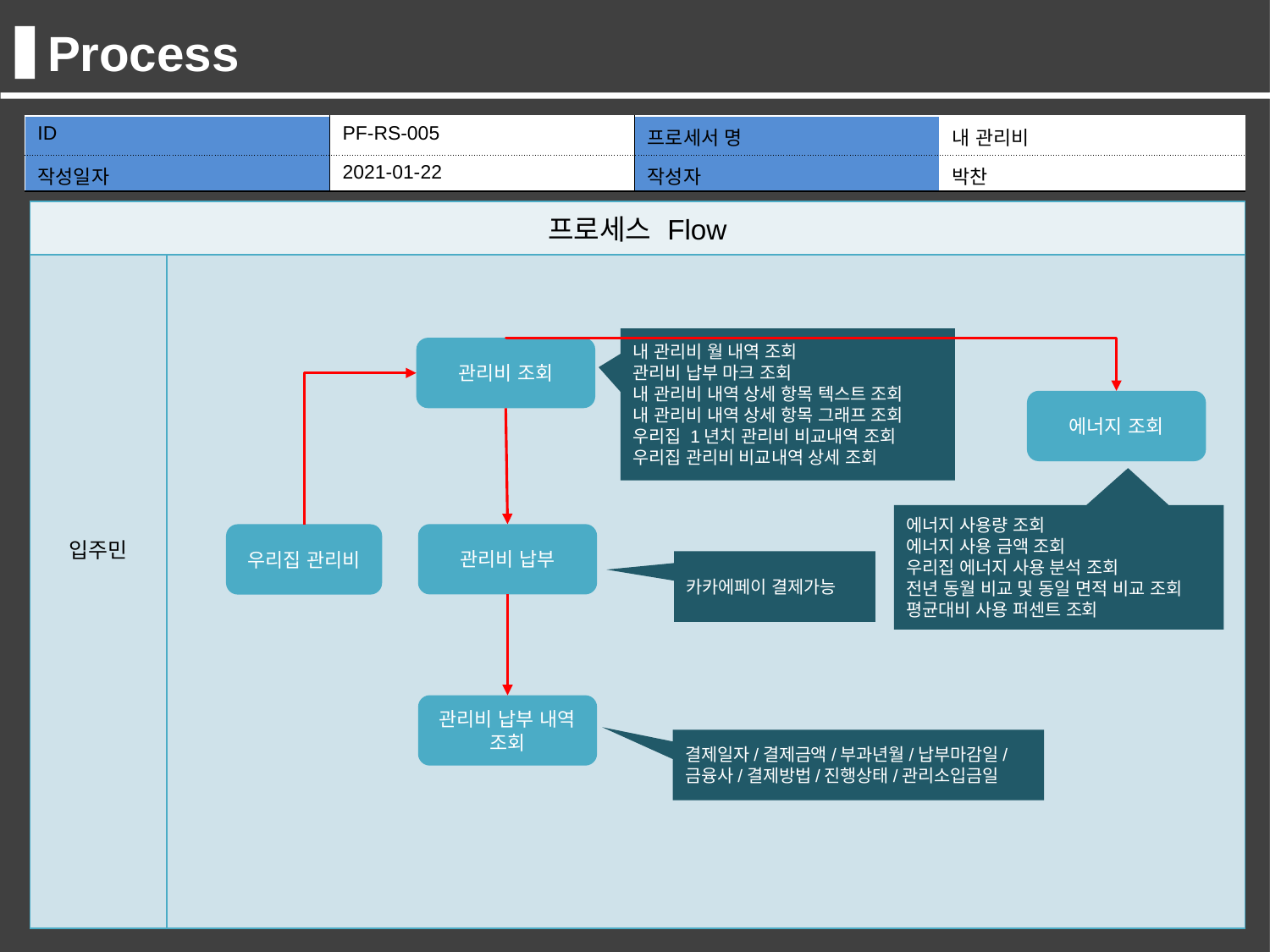

Process
Process

| ID | PF-RS-006 | 프로세서 명 | 최종합격자관리 |
| --- | --- | --- | --- |
| 작성일자 | 2016.05.11 | 작성자 | 김선도 |
| ID | PF-RS-005 | 프로세서 명 | 내 관리비 |
| --- | --- | --- | --- |
| 작성일자 | 2021-01-22 | 작성자 | 박찬 |
| 프로세스 Flow |  |
| --- | --- |
| 관리자 교사 |  |
| 프로세스 Flow |  |
| --- | --- |
| 입주민 |  |
내 관리비 월 내역 조회
관리비 납부 마크 조회
내 관리비 내역 상세 항목 텍스트 조회
내 관리비 내역 상세 항목 그래프 조회
우리집 1년치 관리비 비교내역 조회
우리집 관리비 비교내역 상세 조회
관리비 조회
에너지 조회
에너지 사용량 조회
에너지 사용 금액 조회
우리집 에너지 사용 분석 조회
전년 동월 비교 및 동일 면적 비교 조회
평균대비 사용 퍼센트 조회
1.면접 대상자 조회
관리비 납부
우리집 관리비
카카에페이 결제가능
관리비 납부 내역 조회
결제일자/결제금액/부과년월/납부마감일/금융사/결제방법/진행상태/관리소입금일